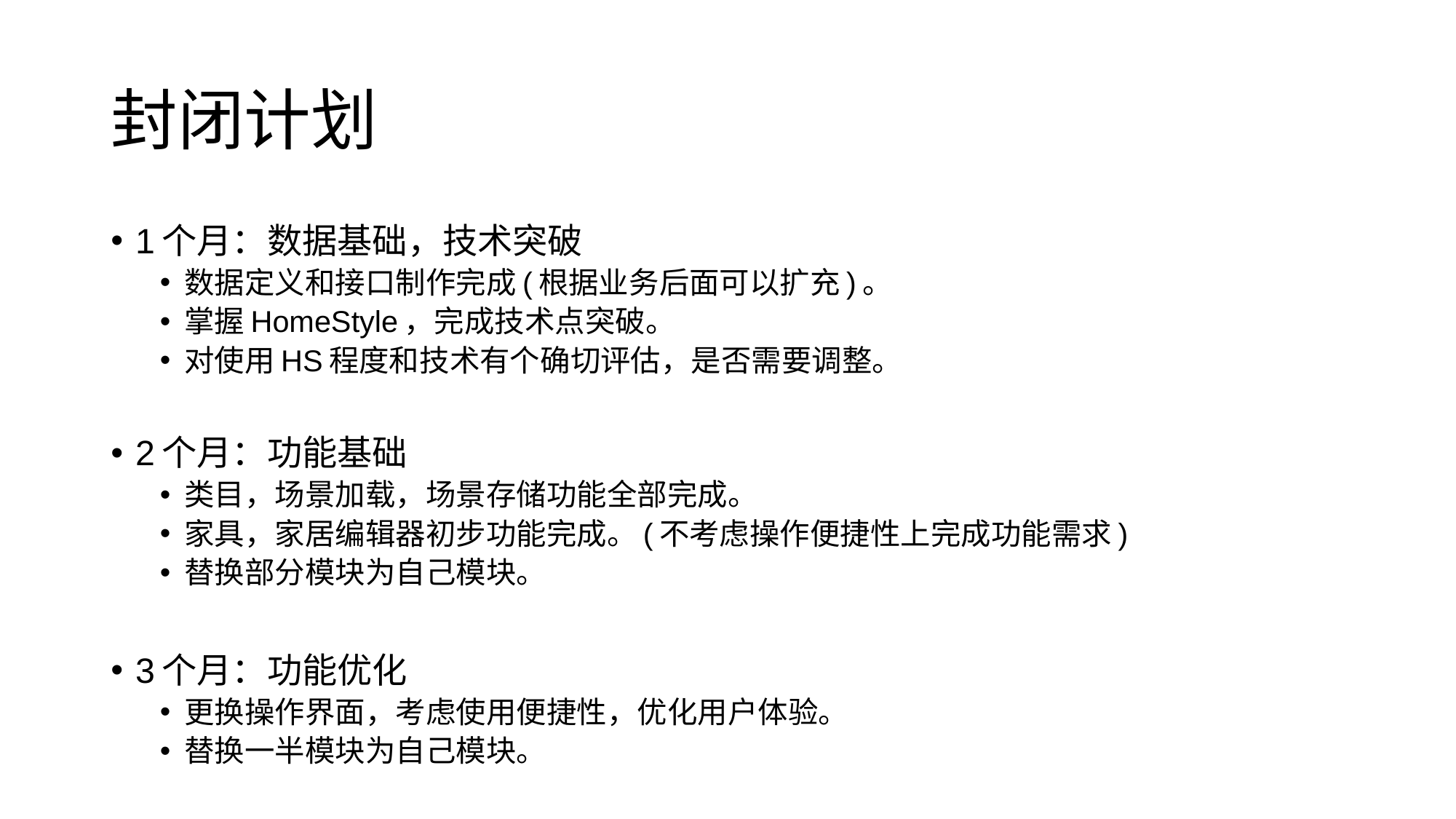

# 封闭计划
1个月：数据基础，技术突破
数据定义和接口制作完成(根据业务后面可以扩充)。
掌握HomeStyle，完成技术点突破。
对使用HS程度和技术有个确切评估，是否需要调整。

2个月：功能基础
类目，场景加载，场景存储功能全部完成。
家具，家居编辑器初步功能完成。(不考虑操作便捷性上完成功能需求)
替换部分模块为自己模块。

3个月：功能优化
更换操作界面，考虑使用便捷性，优化用户体验。
替换一半模块为自己模块。